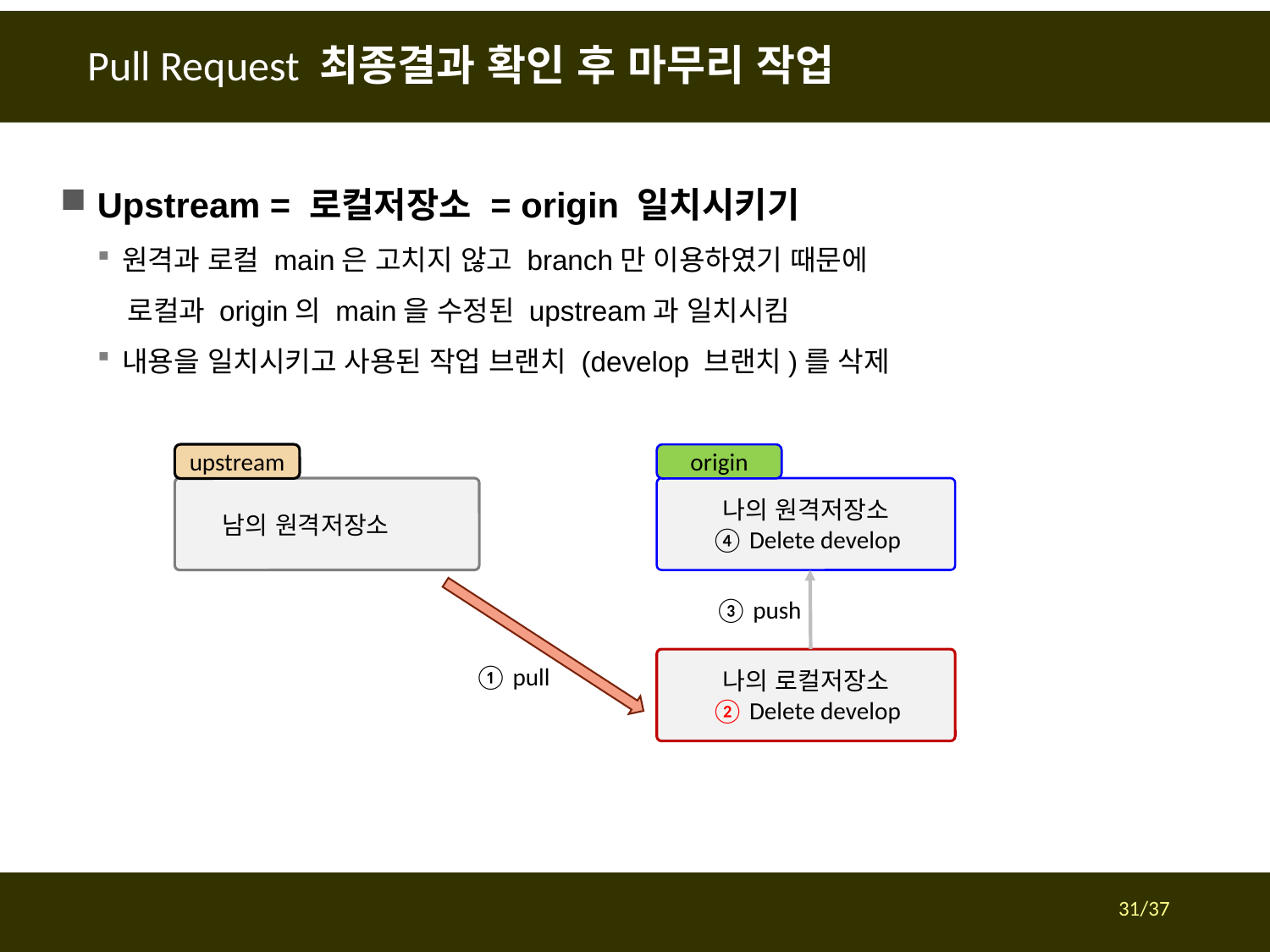

# Pull Request 최종결과 확인 후 마무리 작업
Upstream = 로컬저장소 = origin 일치시키기
원격과 로컬 main은 고치지 않고 branch만 이용하였기 때문에
   로컬과 origin의 main을 수정된 upstream과 일치시킴
내용을 일치시키고 사용된 작업 브랜치 (develop 브랜치)를 삭제

upstream
origin
남의 원격저장소
나의 원격저장소
④ Delete develop

③ push
나의 로컬저장소
② Delete develop
① pull
31/37